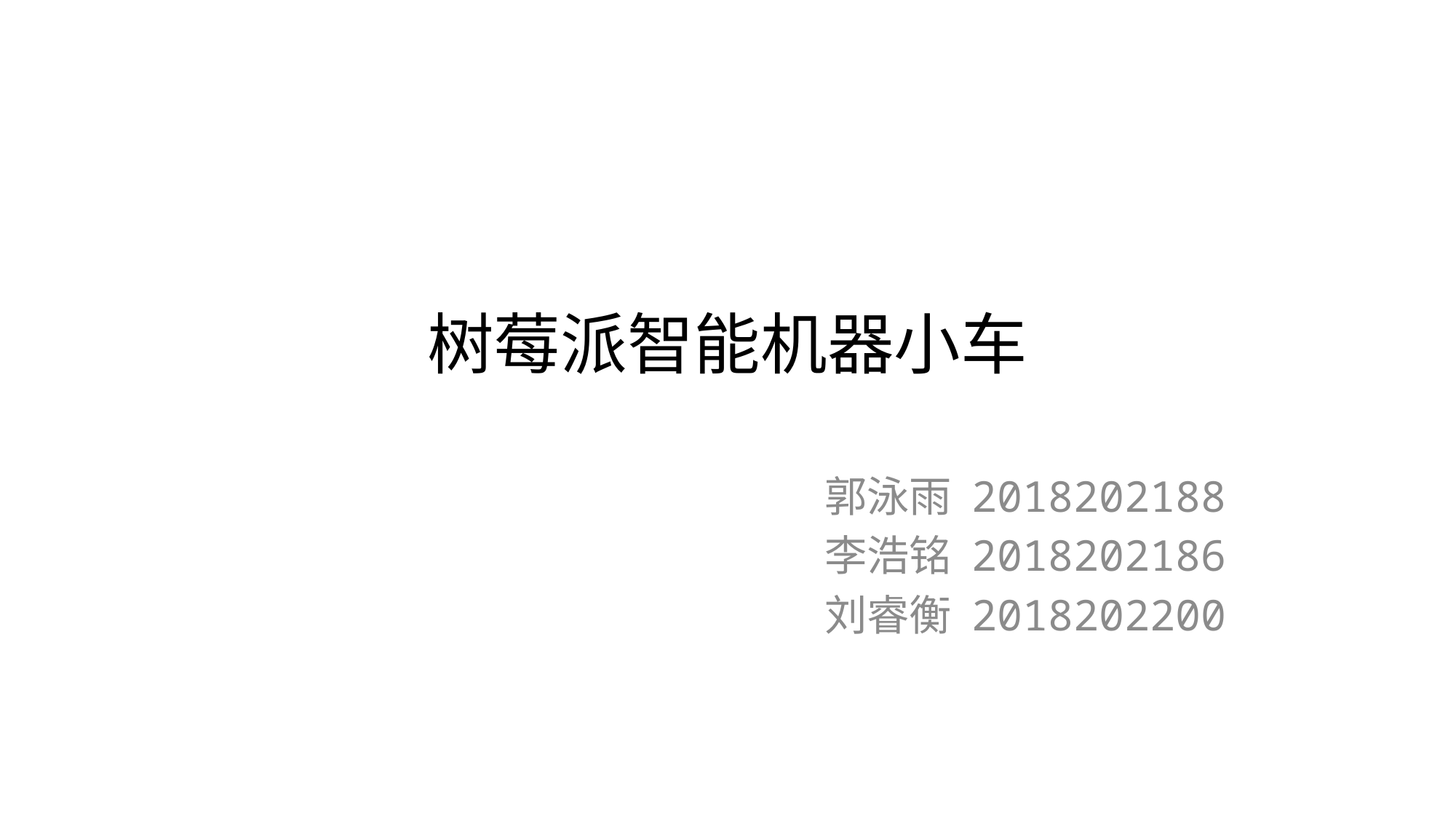

# 树莓派智能机器小车
郭泳雨 2018202188
李浩铭 2018202186
刘睿衡 2018202200